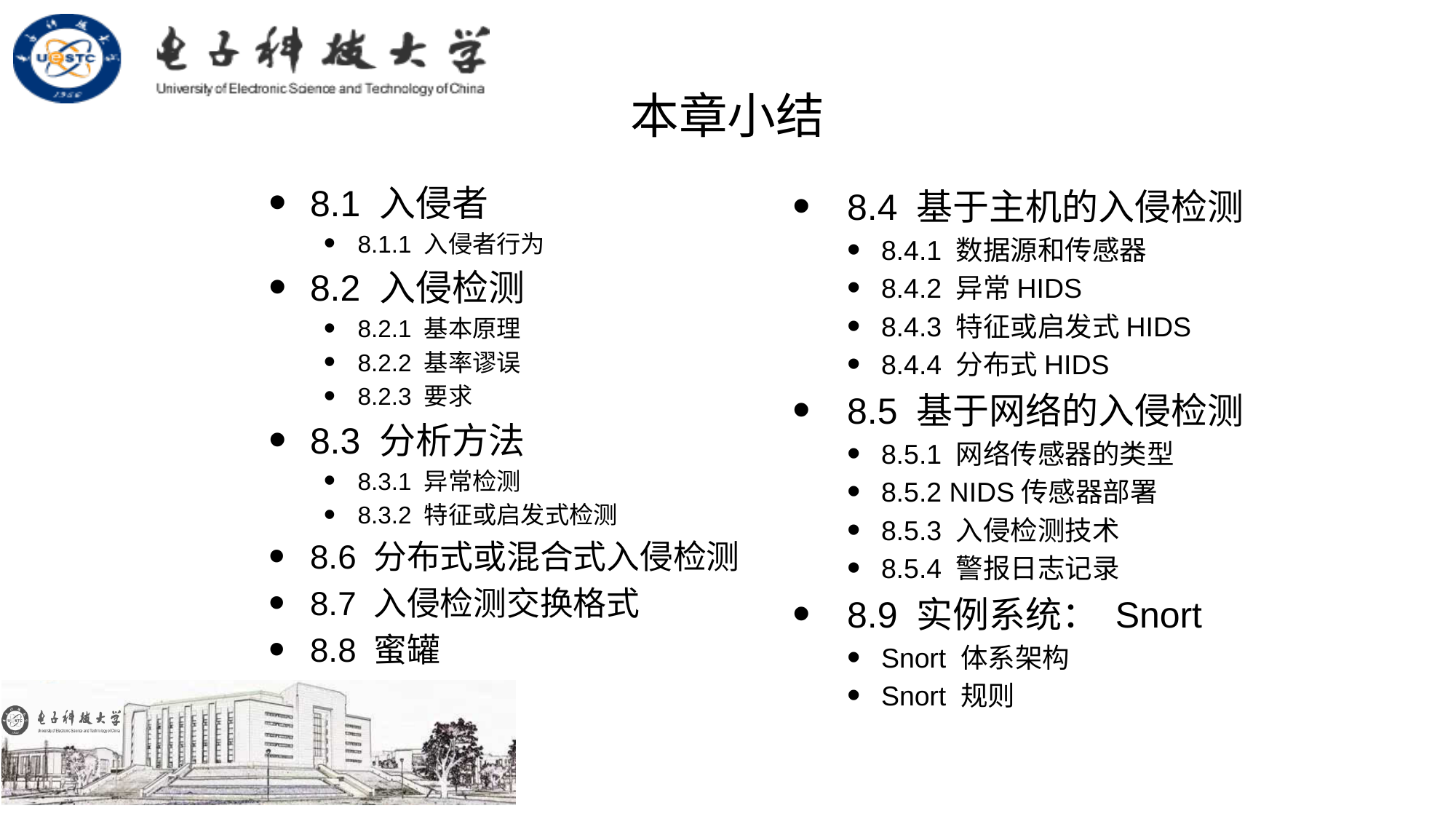

本章小结

8.1 入侵者
8.1.1 入侵者行为
8.2 入侵检测
8.2.1 基本原理
8.2.2 基率谬误
8.2.3 要求
8.3 分析方法
8.3.1 异常检测
8.3.2 特征或启发式检测
8.6 分布式或混合式入侵检测
8.7 入侵检测交换格式
8.8 蜜罐
8.4 基于主机的入侵检测
8.4.1 数据源和传感器
8.4.2 异常HIDS
8.4.3 特征或启发式HIDS
8.4.4 分布式HIDS
8.5 基于网络的入侵检测
8.5.1 网络传感器的类型
8.5.2 NIDS传感器部署
8.5.3 入侵检测技术
8.5.4 警报日志记录
8.9 实例系统： Snort
Snort 体系架构
Snort 规则